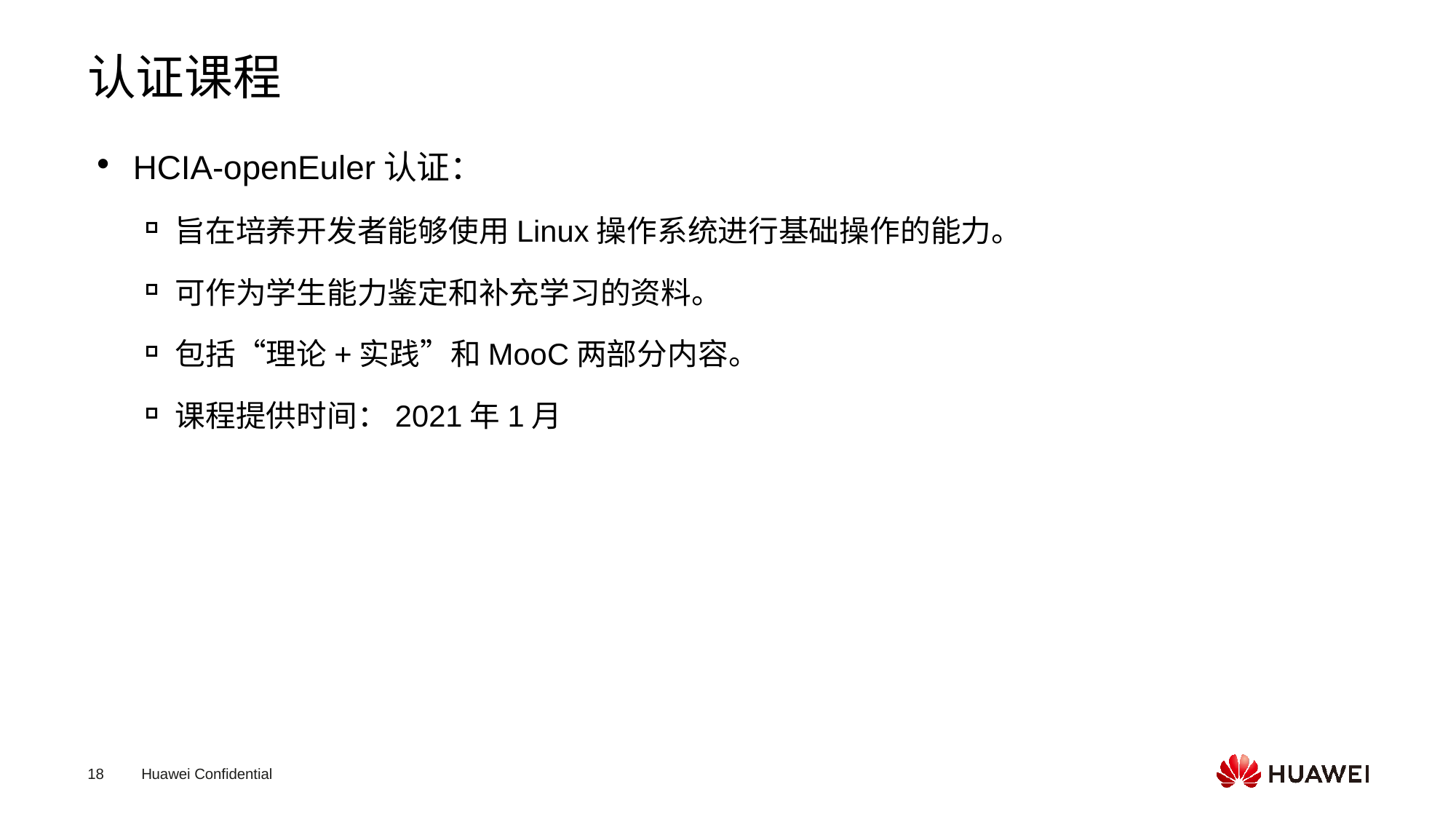

# 认证课程
HCIA-openEuler认证：
旨在培养开发者能够使用Linux操作系统进行基础操作的能力。
可作为学生能力鉴定和补充学习的资料。
包括“理论+实践”和MooC两部分内容。
课程提供时间：2021年1月